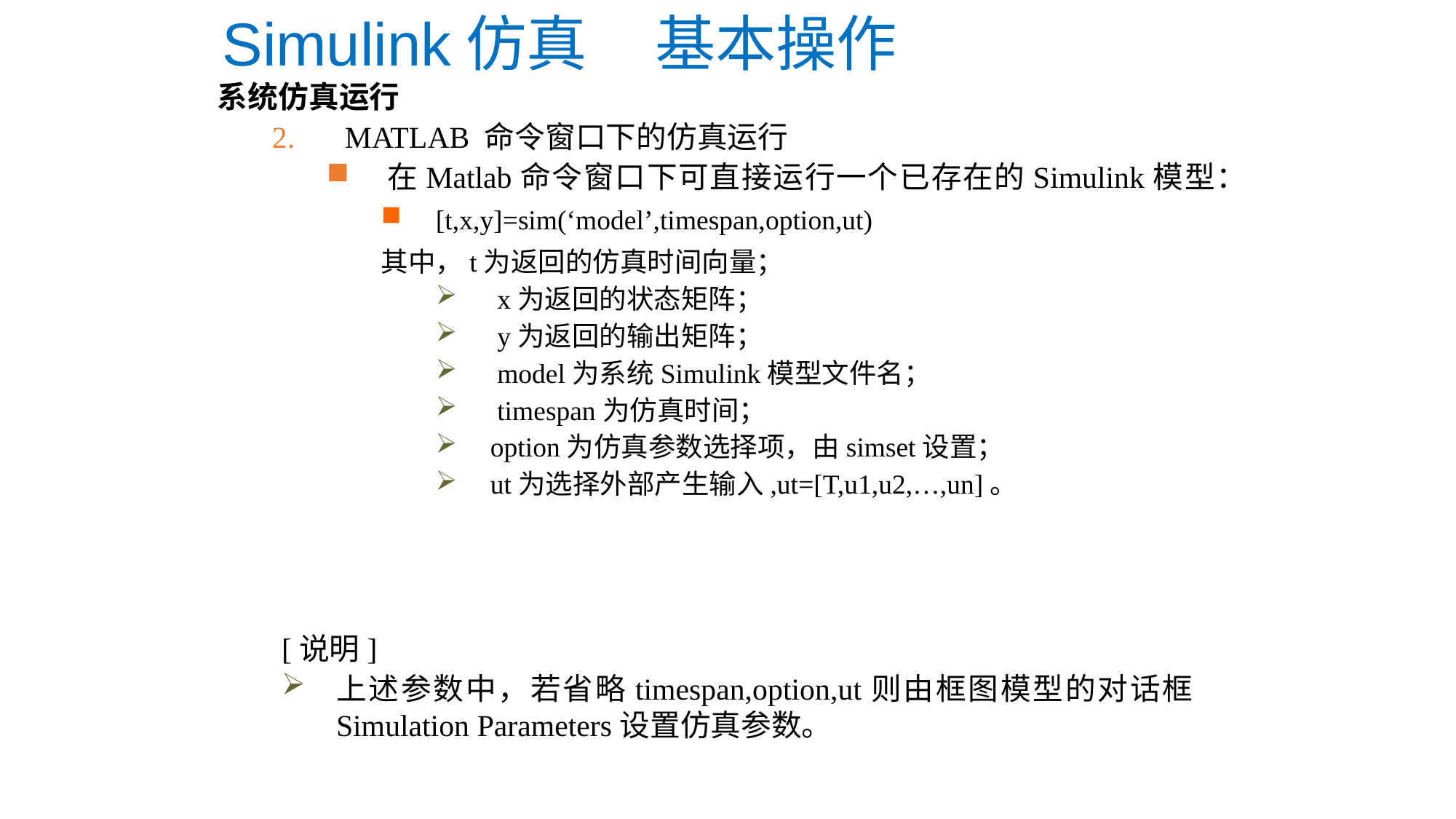

Simulink仿真     基本操作
系统仿真运行
MATLAB 命令窗口下的仿真运行
在Matlab命令窗口下可直接运行一个已存在的Simulink模型：
[t,x,y]=sim(‘model’,timespan,option,ut)
其中，t为返回的仿真时间向量；
 x为返回的状态矩阵；
 y为返回的输出矩阵；
 model为系统Simulink模型文件名；
 timespan为仿真时间；
option为仿真参数选择项，由simset设置；
ut为选择外部产生输入,ut=[T,u1,u2,…,un]。
[说明]
上述参数中，若省略timespan,option,ut则由框图模型的对话框Simulation Parameters设置仿真参数。